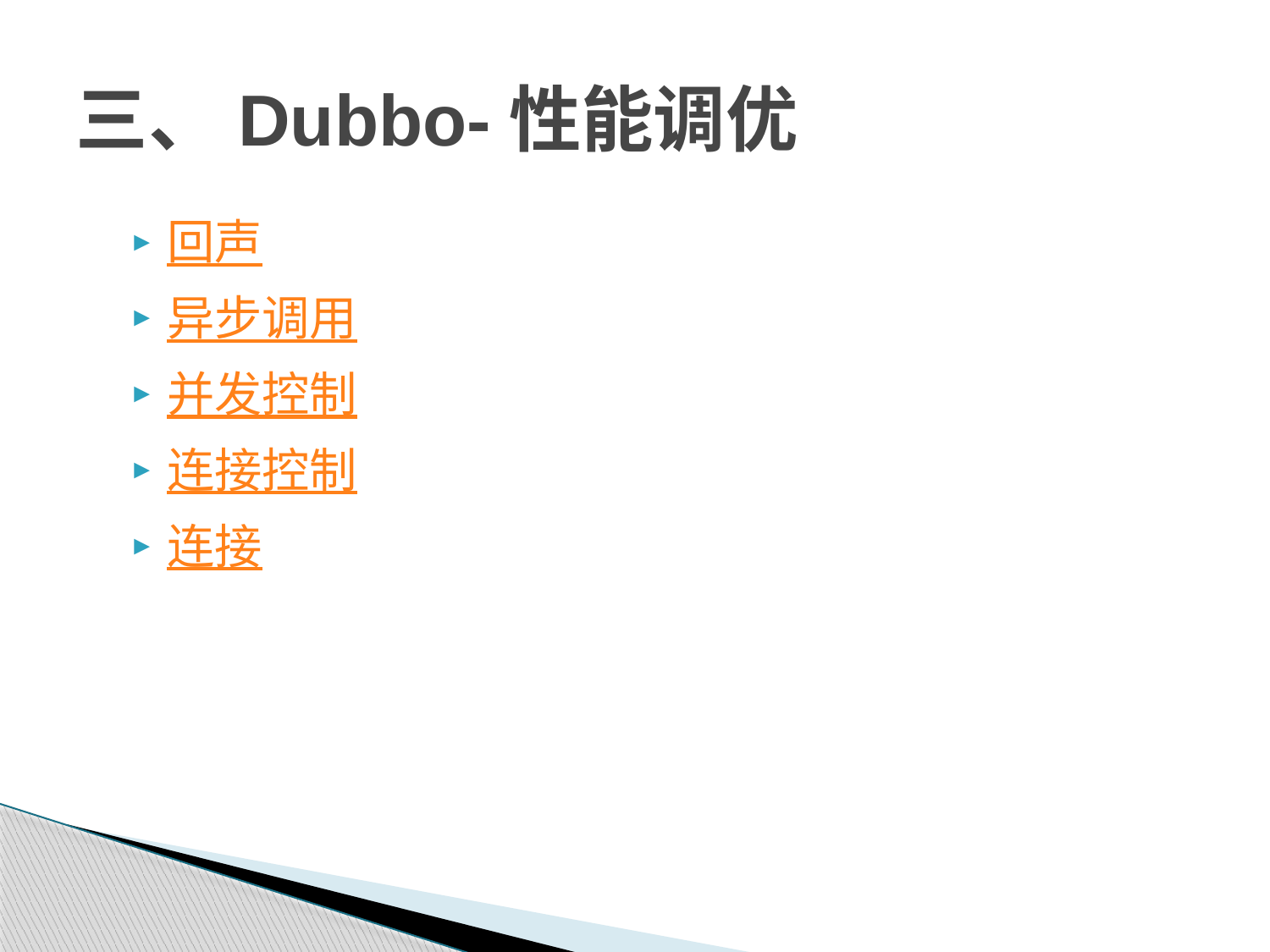

# 三、Dubbo-性能调优
回声
异步调用
并发控制
连接控制
连接